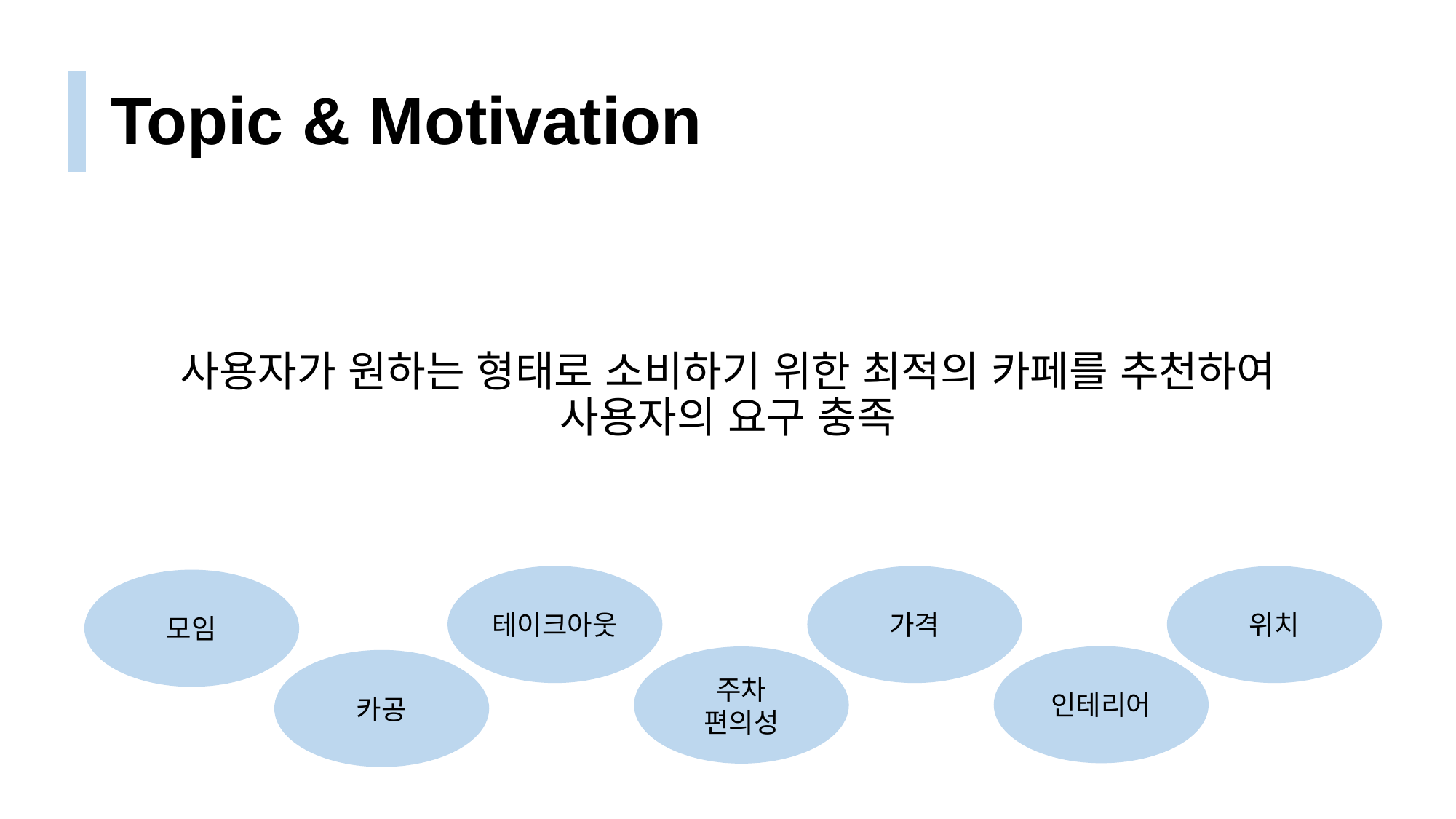

# Topic & Motivation

사용자가 원하는 형태로 소비하기 위한 최적의 카페를 추천하여 사용자의 요구 충족

테이크아웃
가격
위치
모임
인테리어
주차 편의성
카공